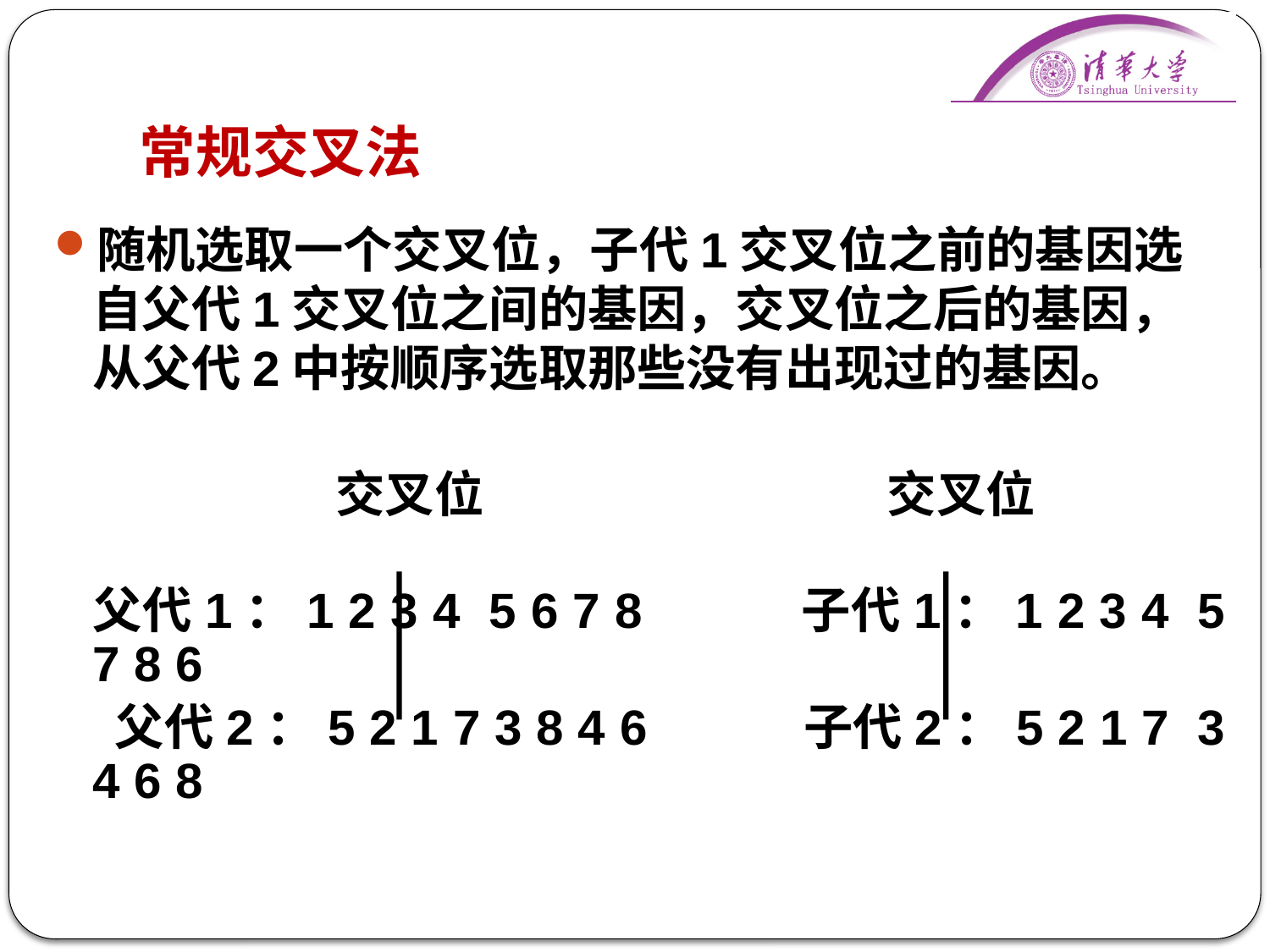

# 常规交叉法
随机选取一个交叉位，子代1交叉位之前的基因选自父代1交叉位之间的基因，交叉位之后的基因，从父代2中按顺序选取那些没有出现过的基因。

                        交叉位                                    交叉位
 
父代1：1 2 3 4  5 6 7 8          子代1：1 2 3 4  5 7 8 6
    父代2：5 2 1 7 3 8 4 6          子代2：5 2 1 7  3 4 6 8